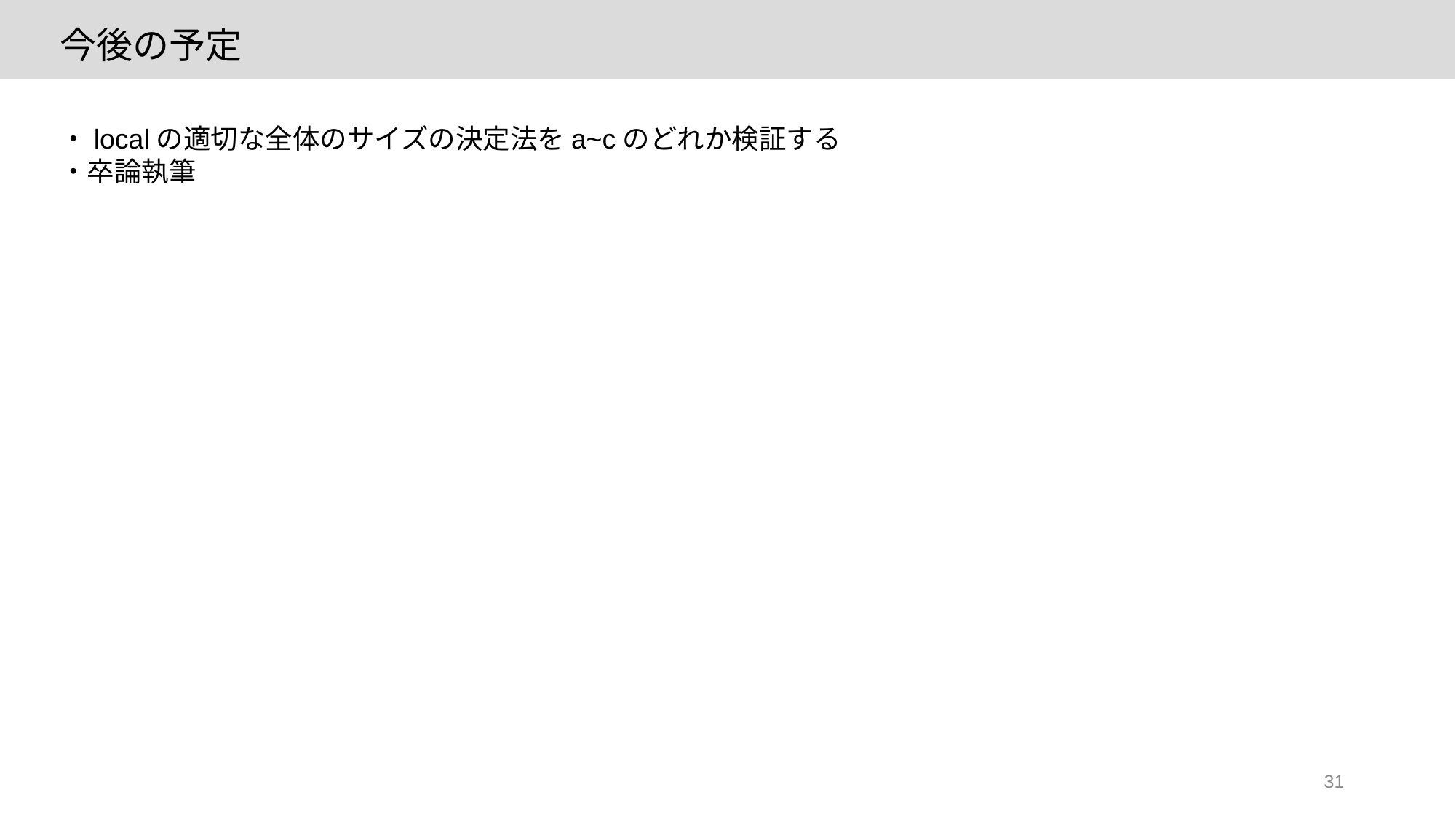

今後の予定
・localの適切な全体のサイズの決定法をa~cのどれか検証する
・卒論執筆
31